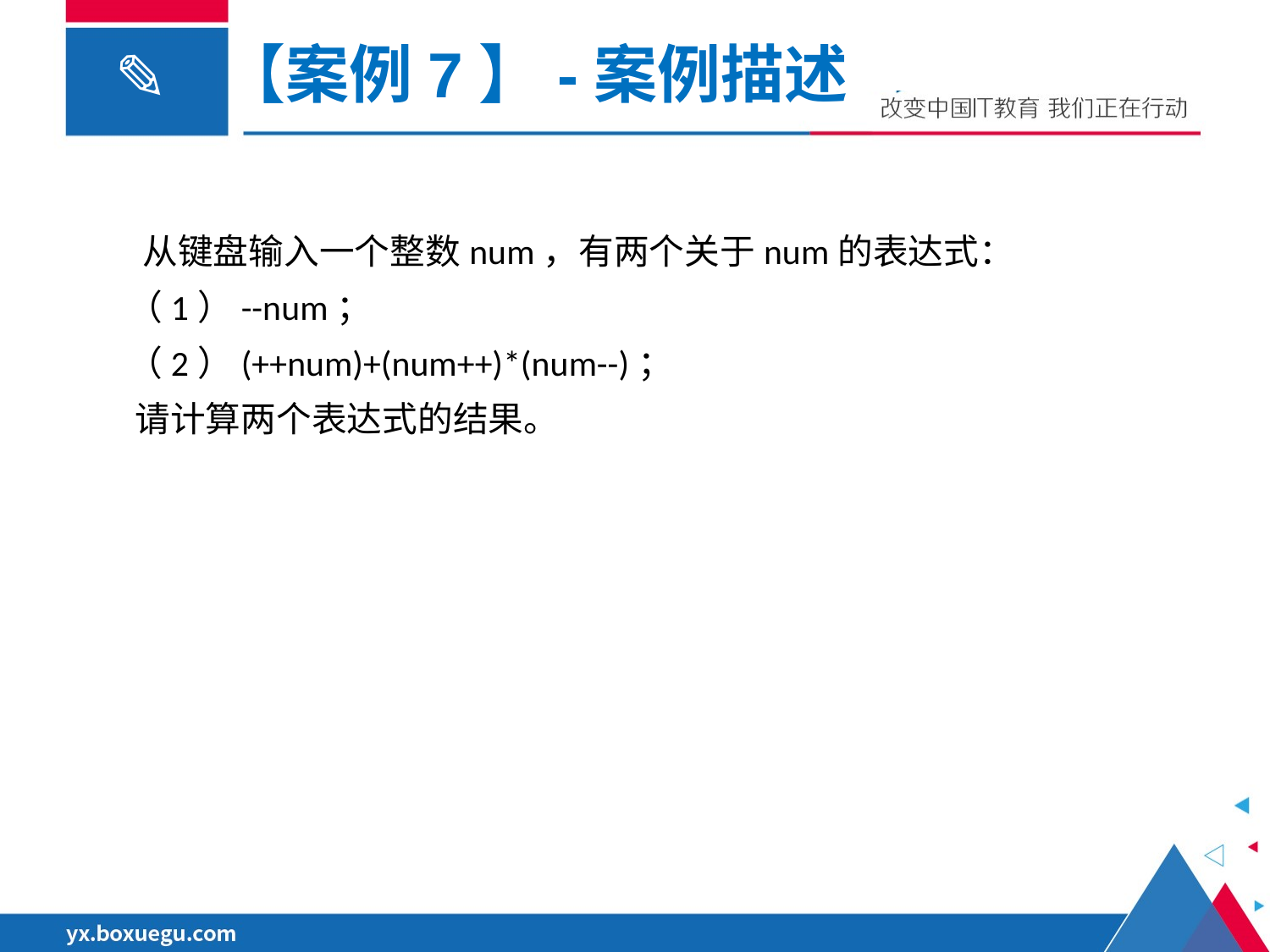

【案例7】-案例描述
       从键盘输入一个整数num，有两个关于num的表达式：
     （1）--num；
     （2）(++num)+(num++)*(num--)；
      请计算两个表达式的结果。